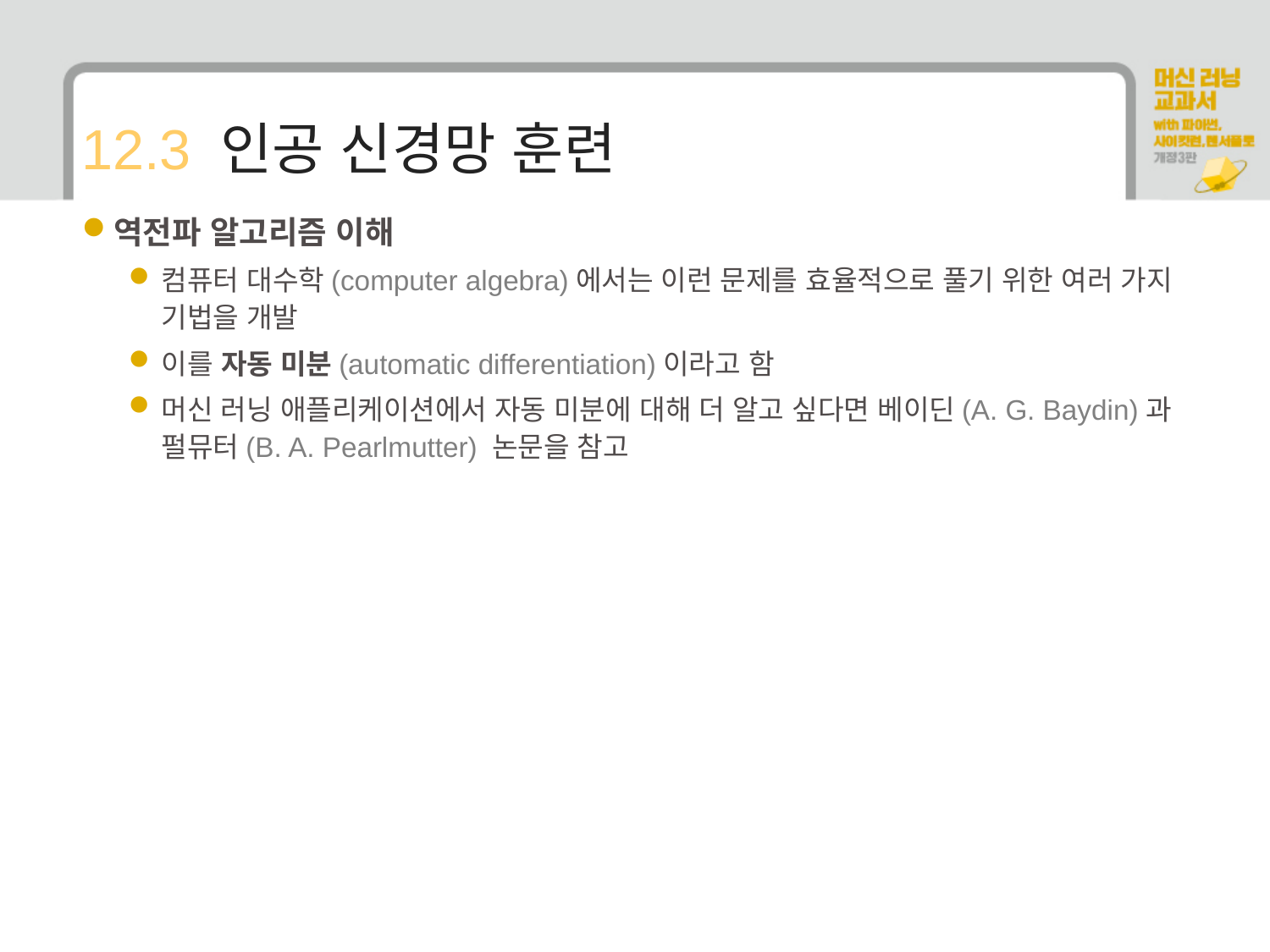

# 12.3 인공 신경망 훈련
역전파 알고리즘 이해
컴퓨터 대수학(computer algebra)에서는 이런 문제를 효율적으로 풀기 위한 여러 가지 기법을 개발
이를 자동 미분(automatic differentiation)이라고 함
머신 러닝 애플리케이션에서 자동 미분에 대해 더 알고 싶다면 베이딘(A. G. Baydin)과 펄뮤터(B. A. Pearlmutter) 논문을 참고